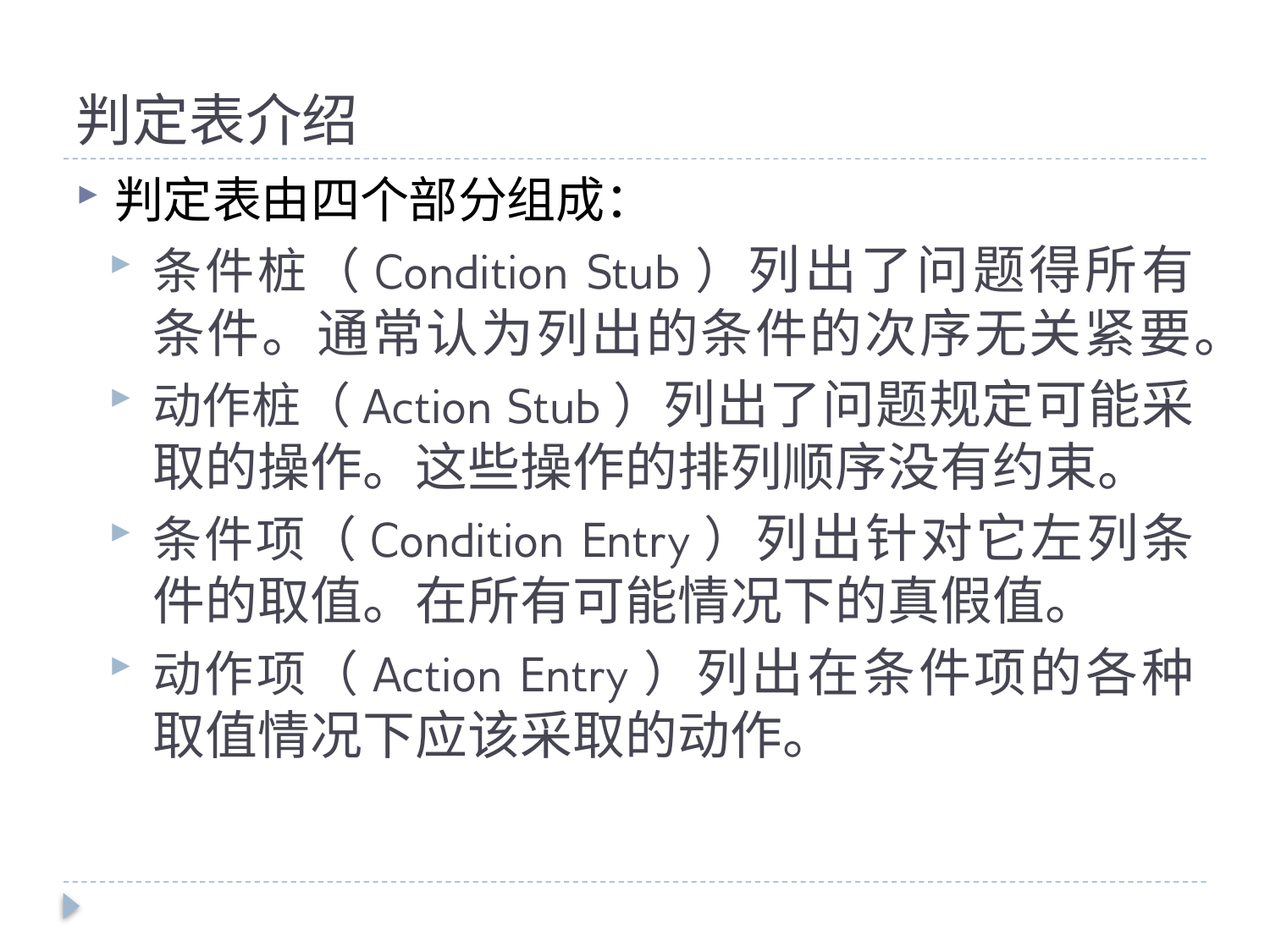

# 判定表介绍
判定表由四个部分组成：
条件桩（Condition Stub）列出了问题得所有条件。通常认为列出的条件的次序无关紧要。
动作桩（Action Stub）列出了问题规定可能采取的操作。这些操作的排列顺序没有约束。
条件项（Condition Entry）列出针对它左列条件的取值。在所有可能情况下的真假值。
动作项（Action Entry）列出在条件项的各种取值情况下应该采取的动作。